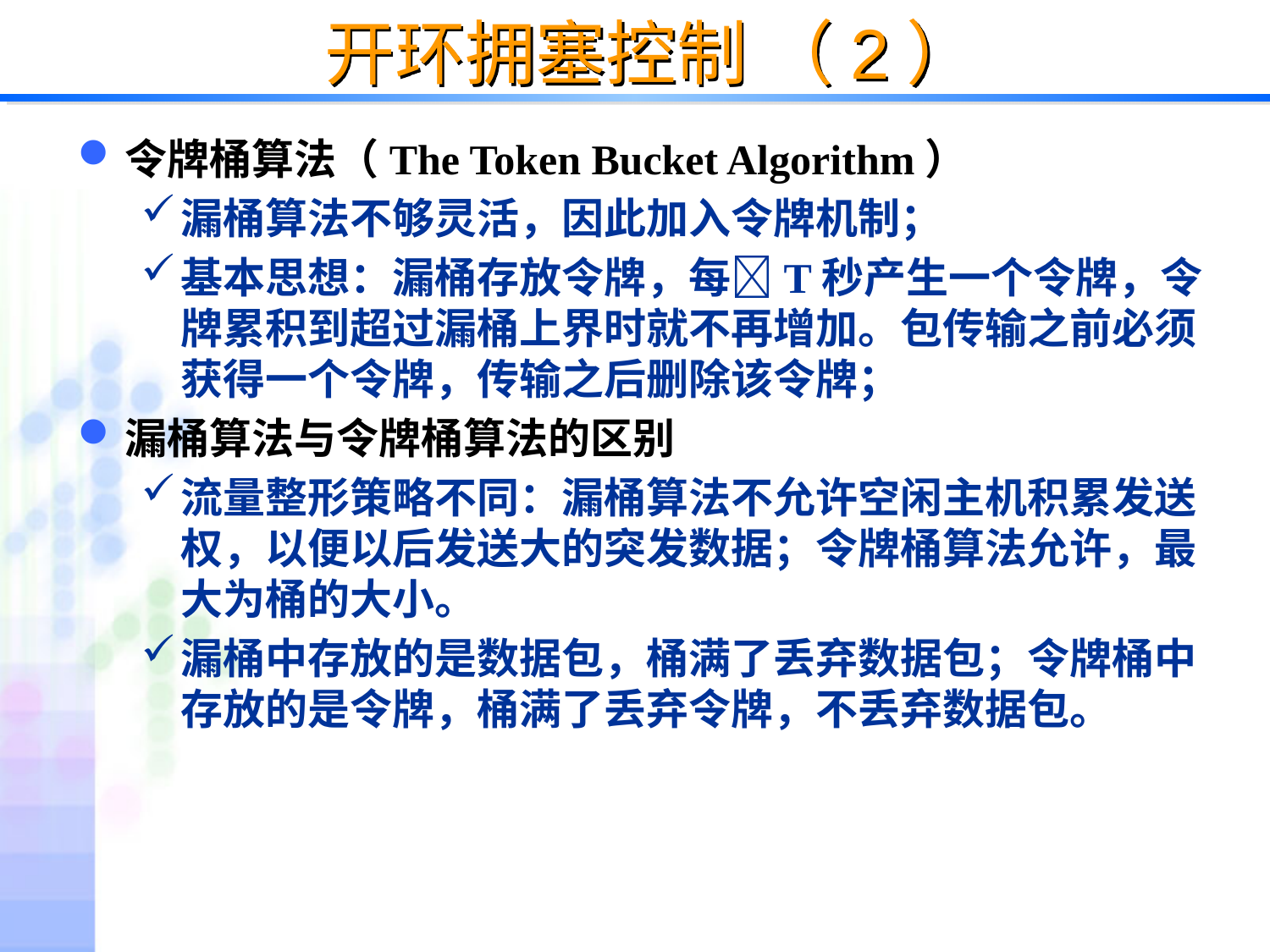

# 开环拥塞控制 （2）
令牌桶算法（The Token Bucket Algorithm）
漏桶算法不够灵活，因此加入令牌机制；
基本思想：漏桶存放令牌，每ΔT秒产生一个令牌，令牌累积到超过漏桶上界时就不再增加。包传输之前必须获得一个令牌，传输之后删除该令牌；
漏桶算法与令牌桶算法的区别
流量整形策略不同：漏桶算法不允许空闲主机积累发送权，以便以后发送大的突发数据；令牌桶算法允许，最大为桶的大小。
漏桶中存放的是数据包，桶满了丢弃数据包；令牌桶中存放的是令牌，桶满了丢弃令牌，不丢弃数据包。